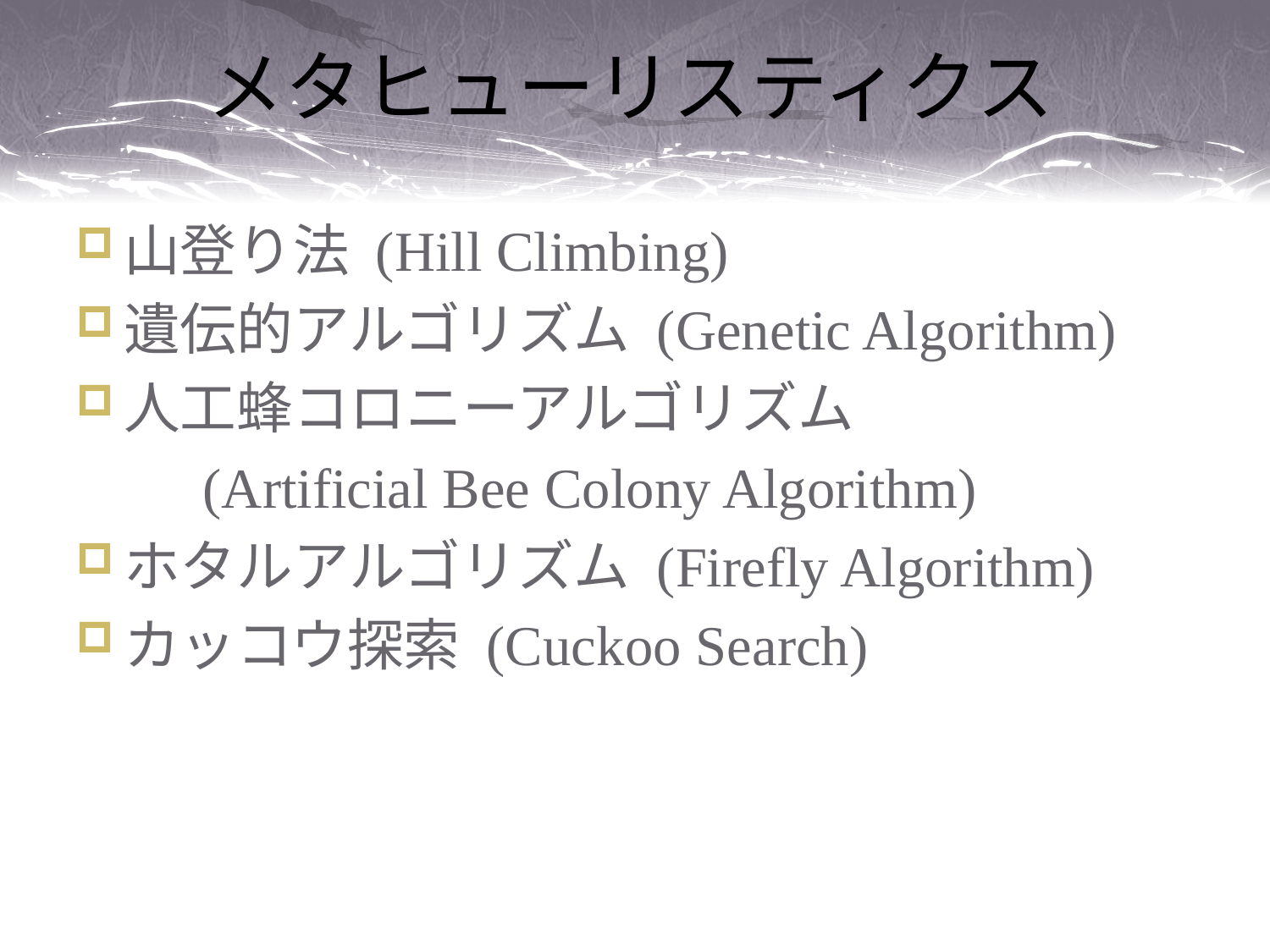

# メタヒューリスティクス
山登り法 (Hill Climbing)
遺伝的アルゴリズム (Genetic Algorithm)
人工蜂コロニーアルゴリズム
	(Artificial Bee Colony Algorithm)
ホタルアルゴリズム (Firefly Algorithm)
カッコウ探索 (Cuckoo Search)